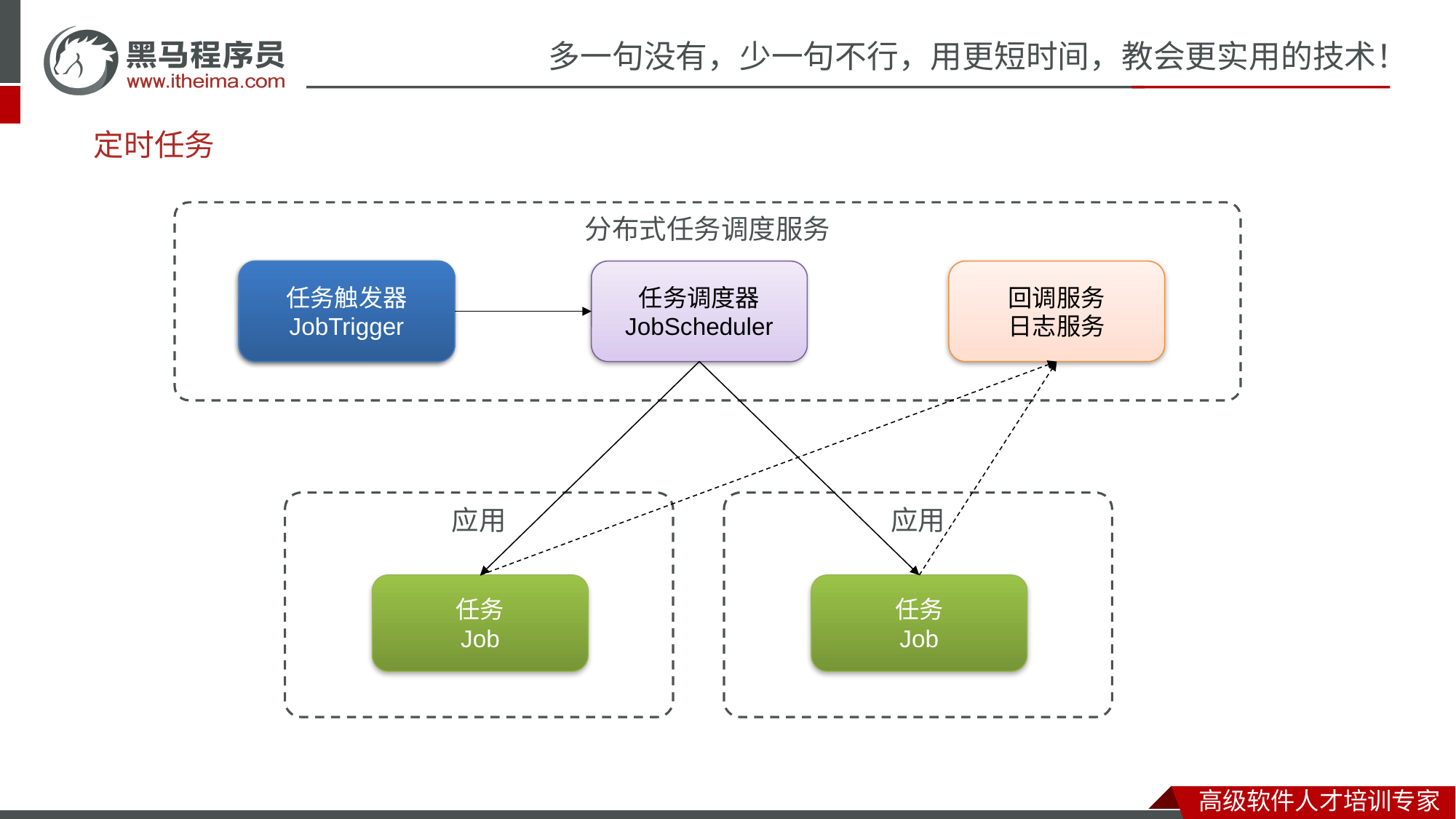

定时任务
分布式任务调度服务
任务触发器
JobTrigger
任务触发器
JobTrigger
任务调度器
JobScheduler
回调服务
日志服务
应用
应用
任务
Job
任务
Job